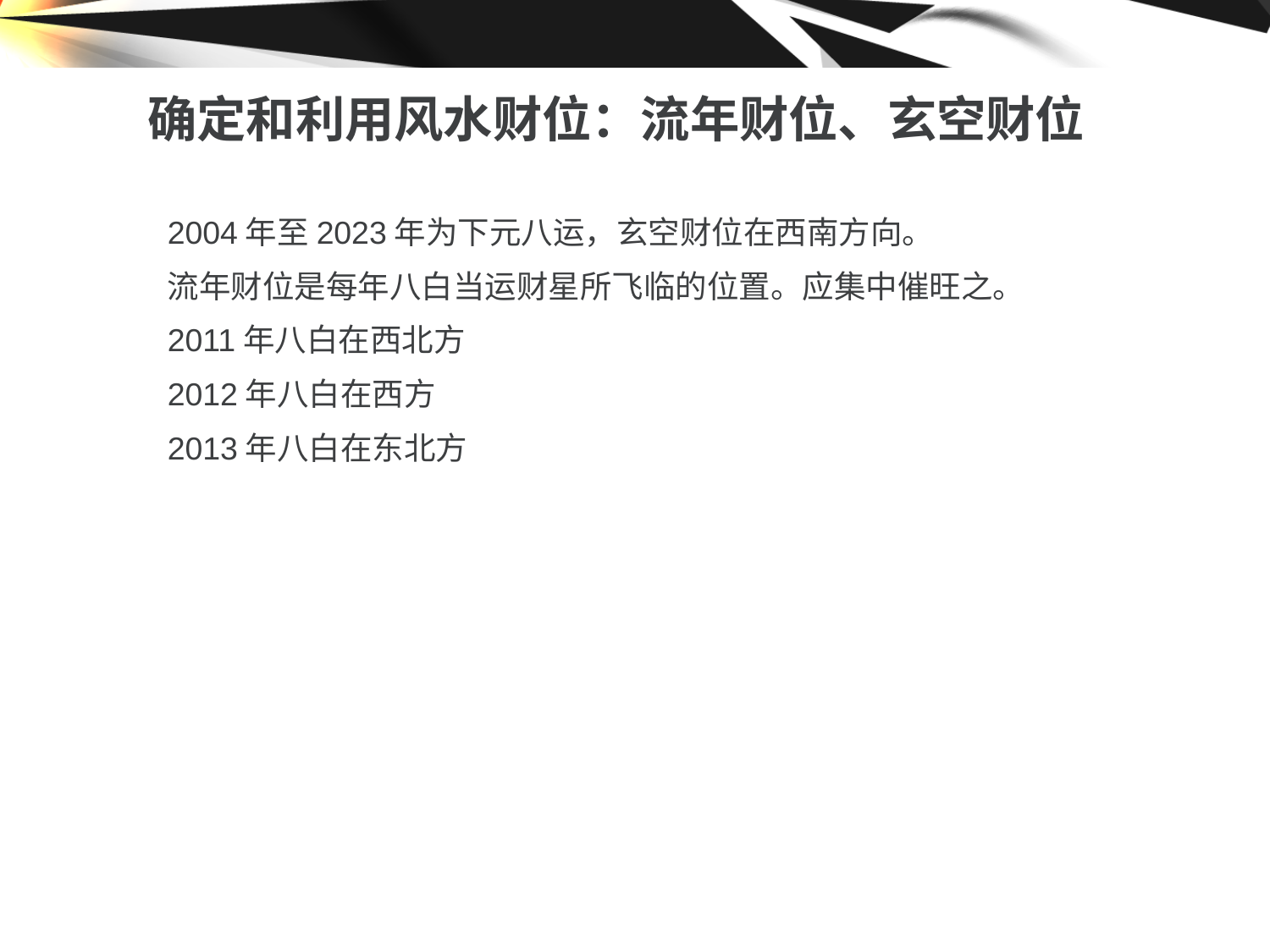

# 确定和利用风水财位：流年财位、玄空财位
2004年至2023年为下元八运，玄空财位在西南方向。
流年财位是每年八白当运财星所飞临的位置。应集中催旺之。
2011年八白在西北方
2012年八白在西方
2013年八白在东北方